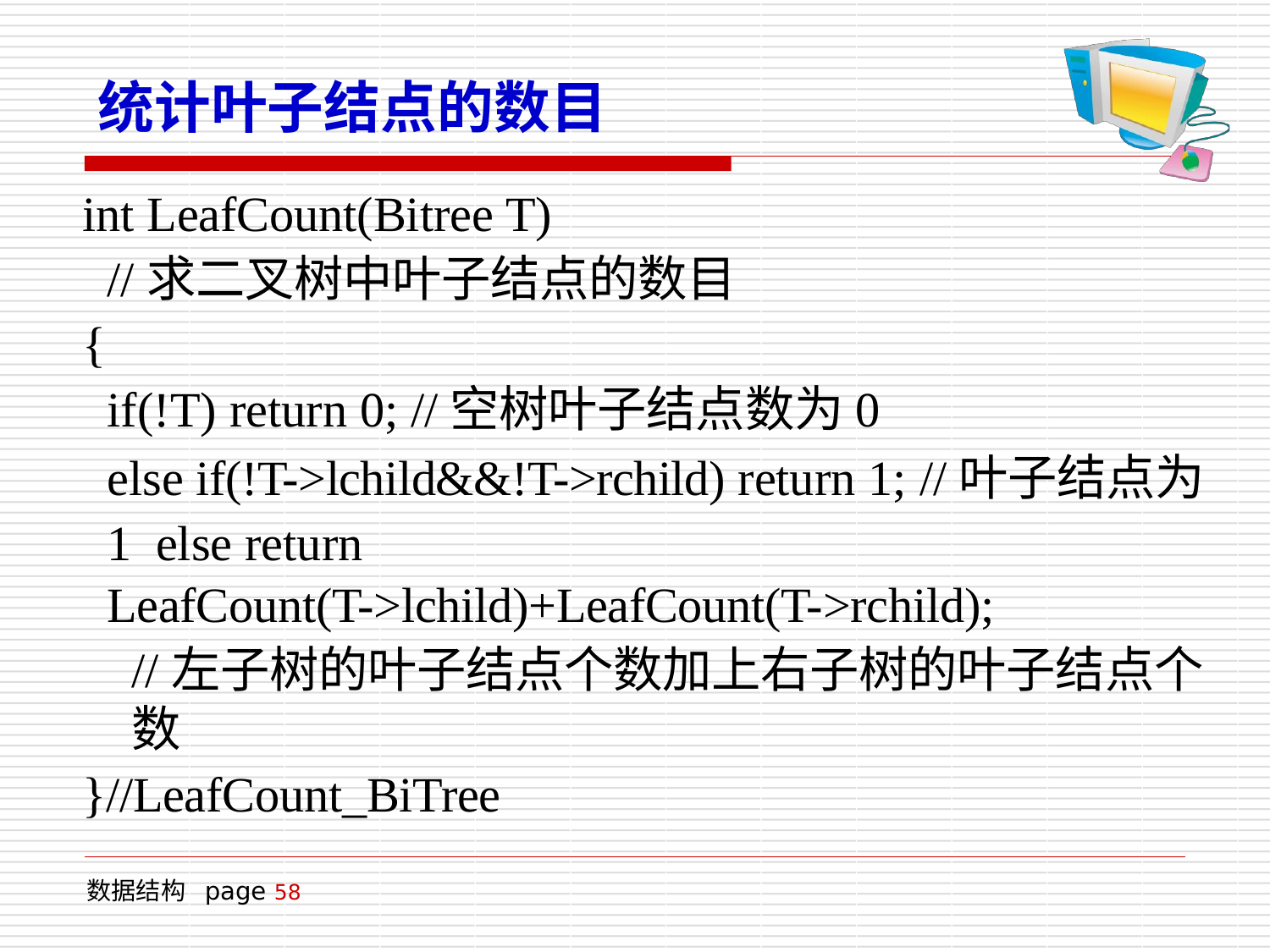

# 统计叶子结点的数目

int LeafCount(Bitree T)
//求二叉树中叶子结点的数目
{
if(!T) return 0; //空树叶子结点数为0
else if(!T->lchild&&!T->rchild) return 1; //叶子结点为1  else return
LeafCount(T->lchild)+LeafCount(T->rchild);
//左子树的叶子结点个数加上右子树的叶子结点个数
}//LeafCount_BiTree

数据结构 page 58